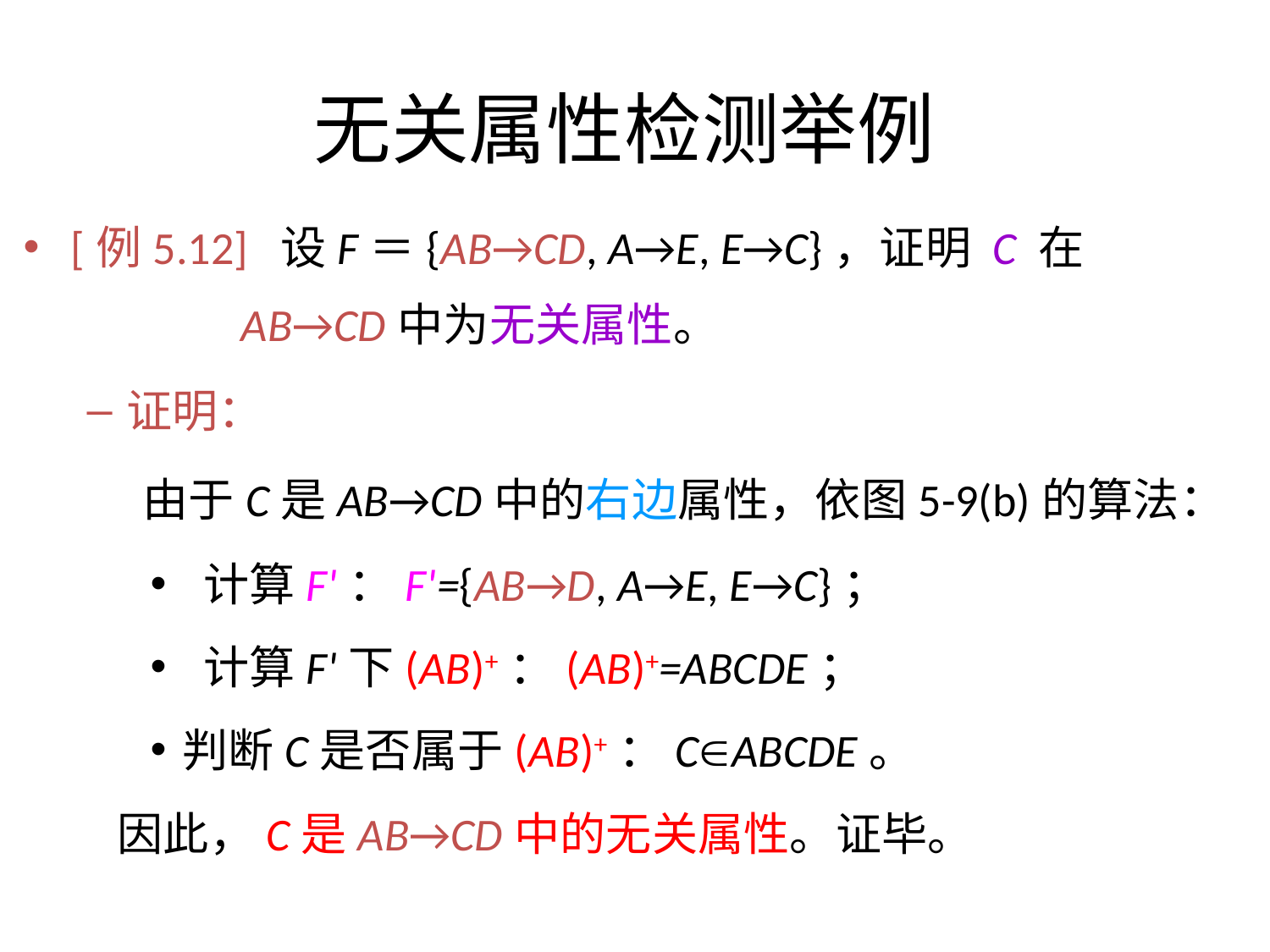

# 无关属性检测举例
[例5.12]  设F＝{AB→CD, A→E, E→C}，证明 C 在
                     AB→CD中为无关属性。
证明：
    由于C是AB→CD中的右边属性，依图5-9(b)的算法：
 计算F'：F'={AB→D, A→E, E→C}；
 计算F'下(AB)+：(AB)+=ABCDE；
判断C是否属于(AB)+：C∈ABCDE。
        因此，C是AB→CD中的无关属性。证毕。